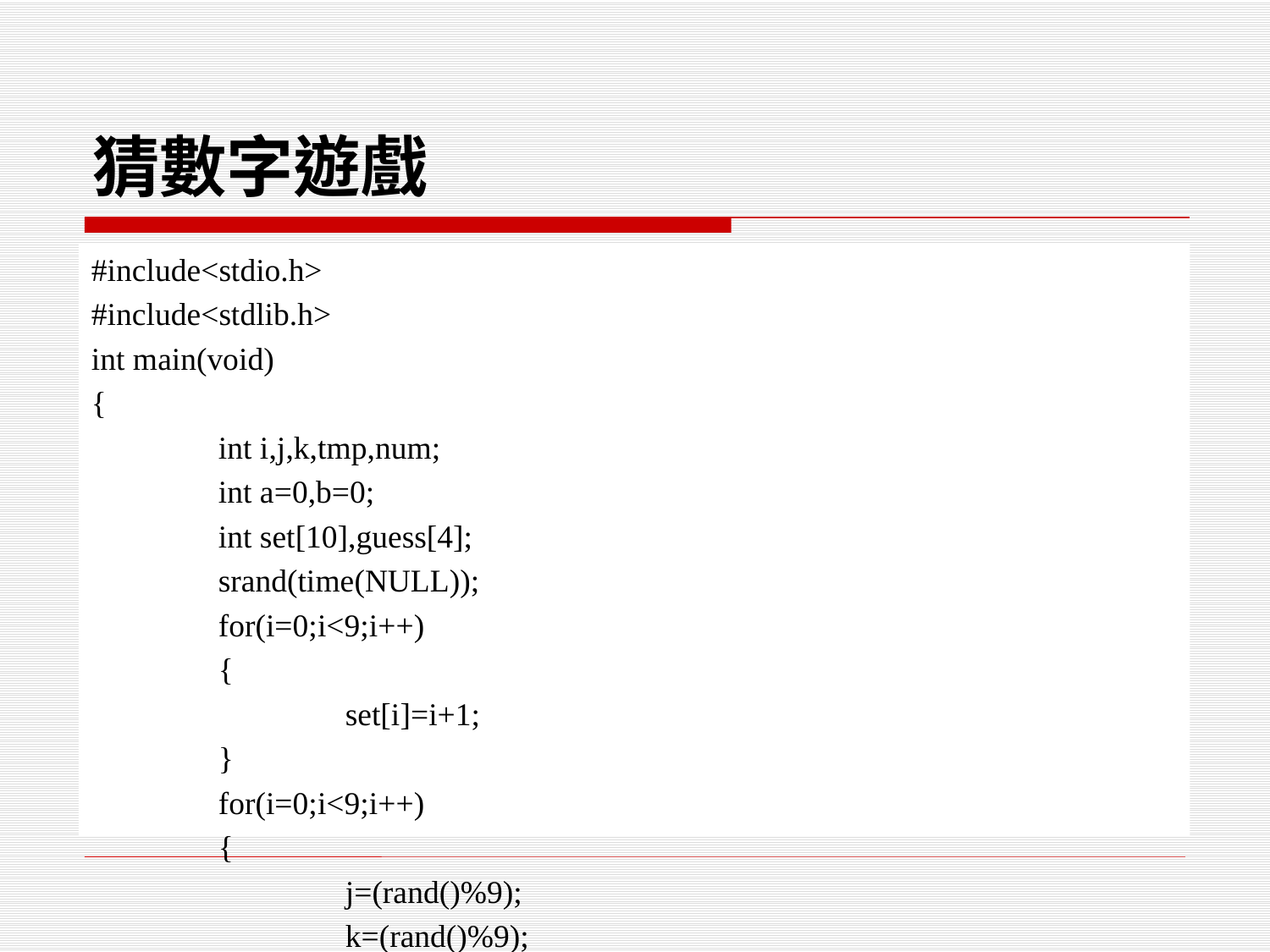

# 猜數字遊戲
#include<stdio.h>
#include<stdlib.h>
int main(void)
{
	int i,j,k,tmp,num;
	int a=0,b=0;
	int set[10],guess[4];
	srand(time(NULL));
	for(i=0;i<9;i++)
	{
		set[i]=i+1;
	}
	for(i=0;i<9;i++)
	{
		j=(rand()%9);
		k=(rand()%9);
		tmp=set[j];
		set[j]=set[k];
		set[k]=tmp;
	}
	printf("答案：");
	for(i=0;i<4;i++)
	{
		printf("%d",set[i]);
	}
	while(a!=4)
    {
        printf("\n\n請輸入四位數字：");
        scanf("%d",&num);
		guess[0]=num/1000;
        guess[1]=(num/100)%10;
        guess[2]=(num/10)%10;
        guess[3]=num%10;
        a=0,b=0;
        for(j=0;j<4;j++)
		{
            for(k=0;k<4;k++)
			{
                if(set[j]==guess[k])
				{
                    if(j==k)
					{
                        a++;
                    }
                    else
					{
					    b++;
				    }
                }
            }
		}
		printf(" %d A %d B",a,b);
	}
	printf("\n\n恭喜答對！！\n");
	system("pause");
	return 0;
}